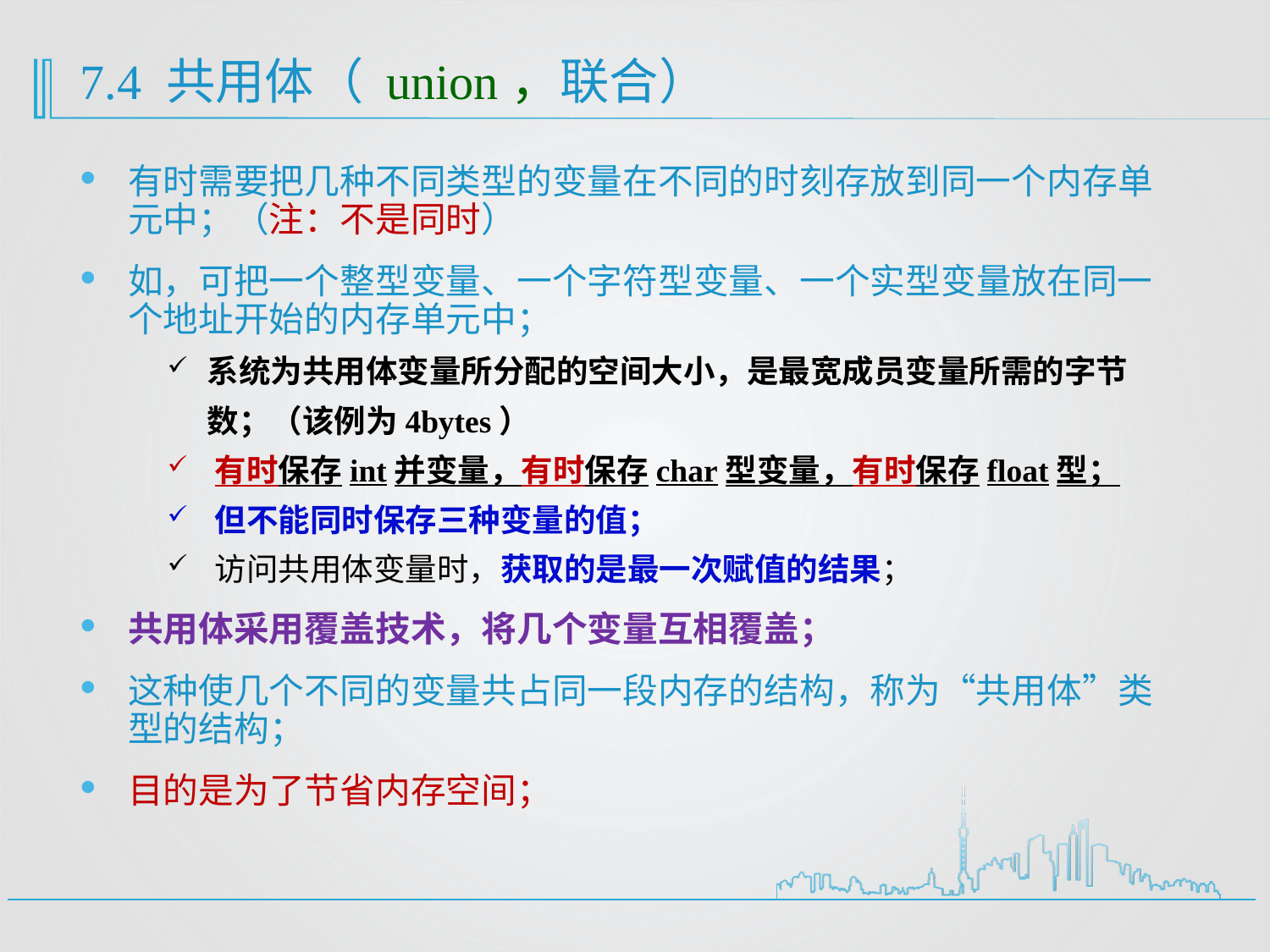

# 7.4 共用体（ union，联合）
有时需要把几种不同类型的变量在不同的时刻存放到同一个内存单元中；（注：不是同时）
如，可把一个整型变量、一个字符型变量、一个实型变量放在同一个地址开始的内存单元中；
系统为共用体变量所分配的空间大小，是最宽成员变量所需的字节数；（该例为4bytes）
有时保存int并变量，有时保存char型变量，有时保存float型；
但不能同时保存三种变量的值；
访问共用体变量时，获取的是最一次赋值的结果；
共用体采用覆盖技术，将几个变量互相覆盖；
这种使几个不同的变量共占同一段内存的结构，称为“共用体”类型的结构；
目的是为了节省内存空间；